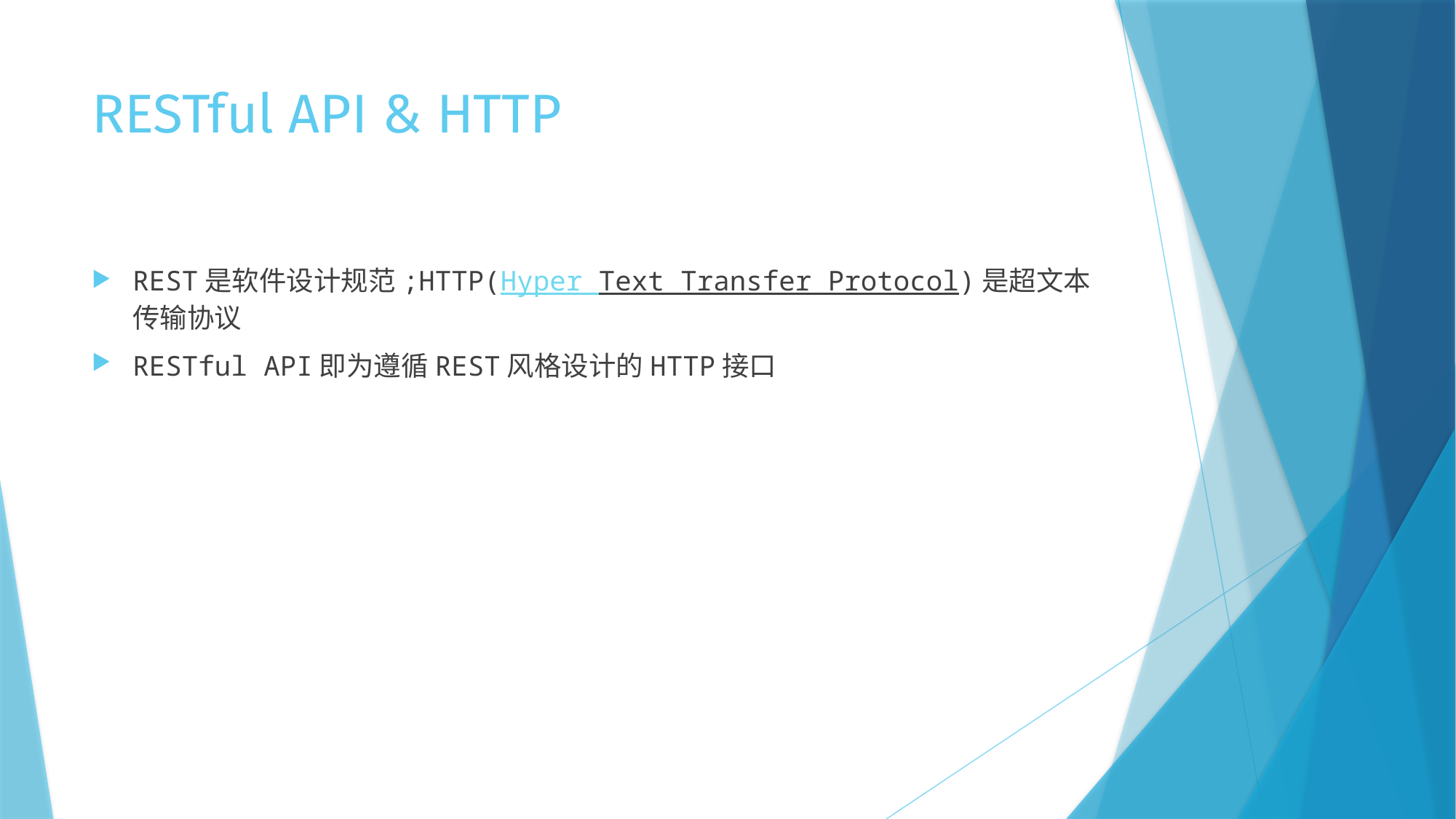

# RESTful API & HTTP
REST是软件设计规范;HTTP(Hyper Text Transfer Protocol)是超文本传输协议
RESTful API即为遵循REST风格设计的HTTP接口